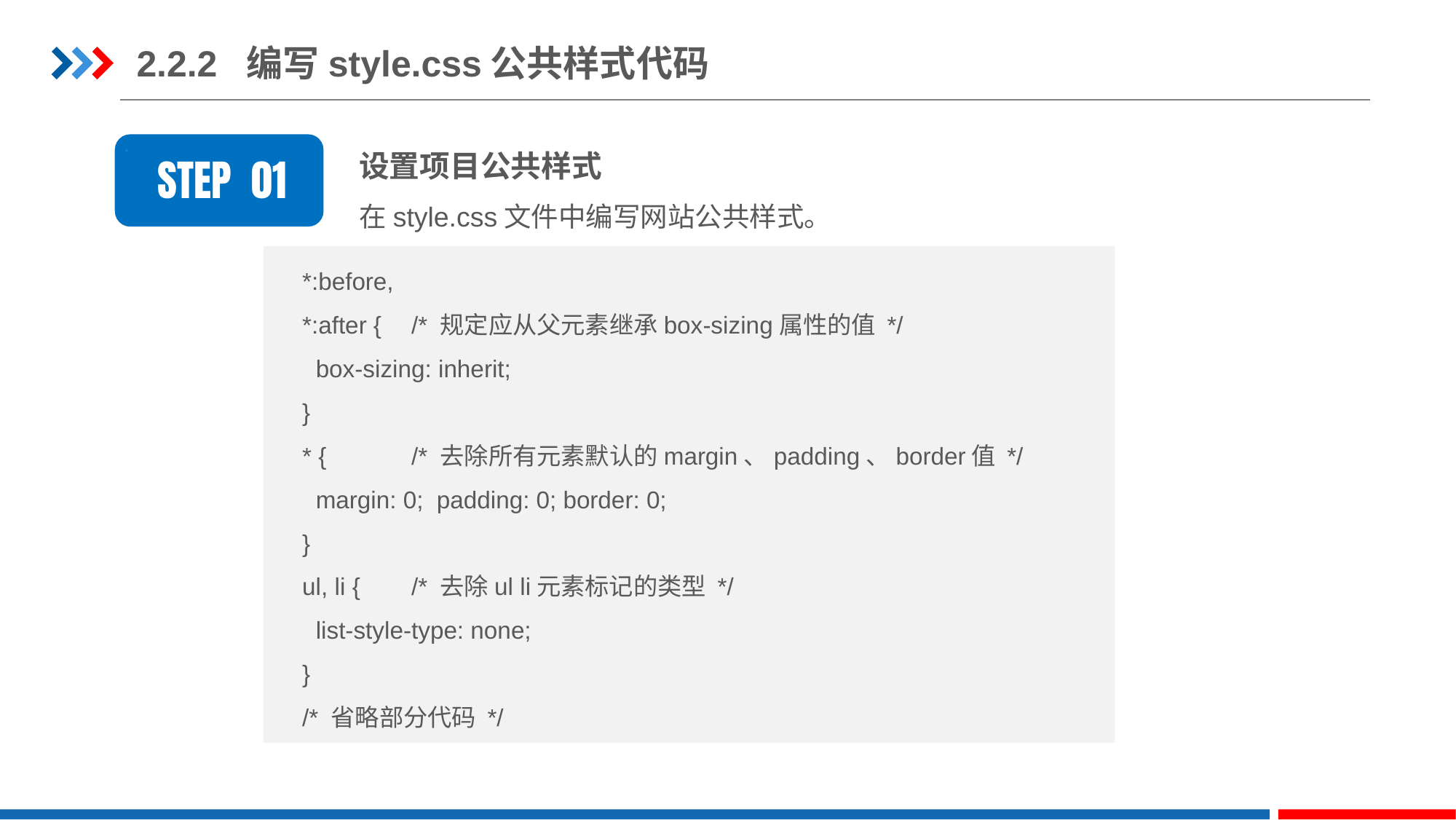

2.2.2  编写style.css公共样式代码
设置项目公共样式
在style.css文件中编写网站公共样式。

STEP  01
*:before,
*:after {	/* 规定应从父元素继承box-sizing属性的值 */
  box-sizing: inherit;
}
* {	/* 去除所有元素默认的margin、padding、border值 */
  margin: 0;  padding: 0; border: 0;
}
ul, li {	/* 去除ul li元素标记的类型 */
  list-style-type: none;
}
/* 省略部分代码 */